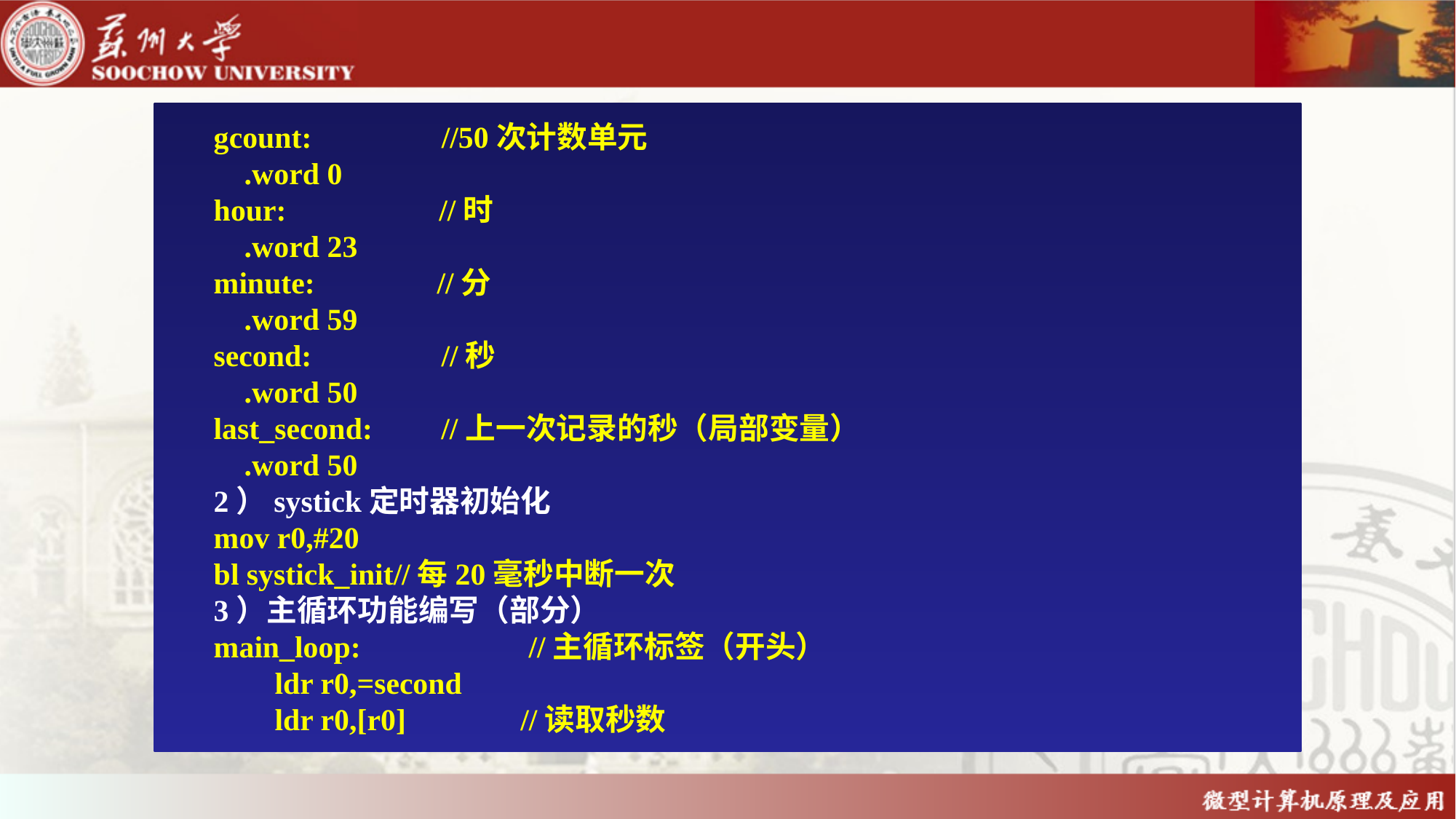

gcount:                 //50次计数单元
    .word 0
hour:                    //时
    .word 23
minute:                //分
    .word 59
second:                 //秒
    .word 50
last_second:         //上一次记录的秒（局部变量）
    .word 50
2）systick定时器初始化
mov r0,#20
bl systick_init//每20毫秒中断一次
3）主循环功能编写（部分）
main_loop:                      //主循环标签（开头）
        ldr r0,=second
        ldr r0,[r0]               //读取秒数